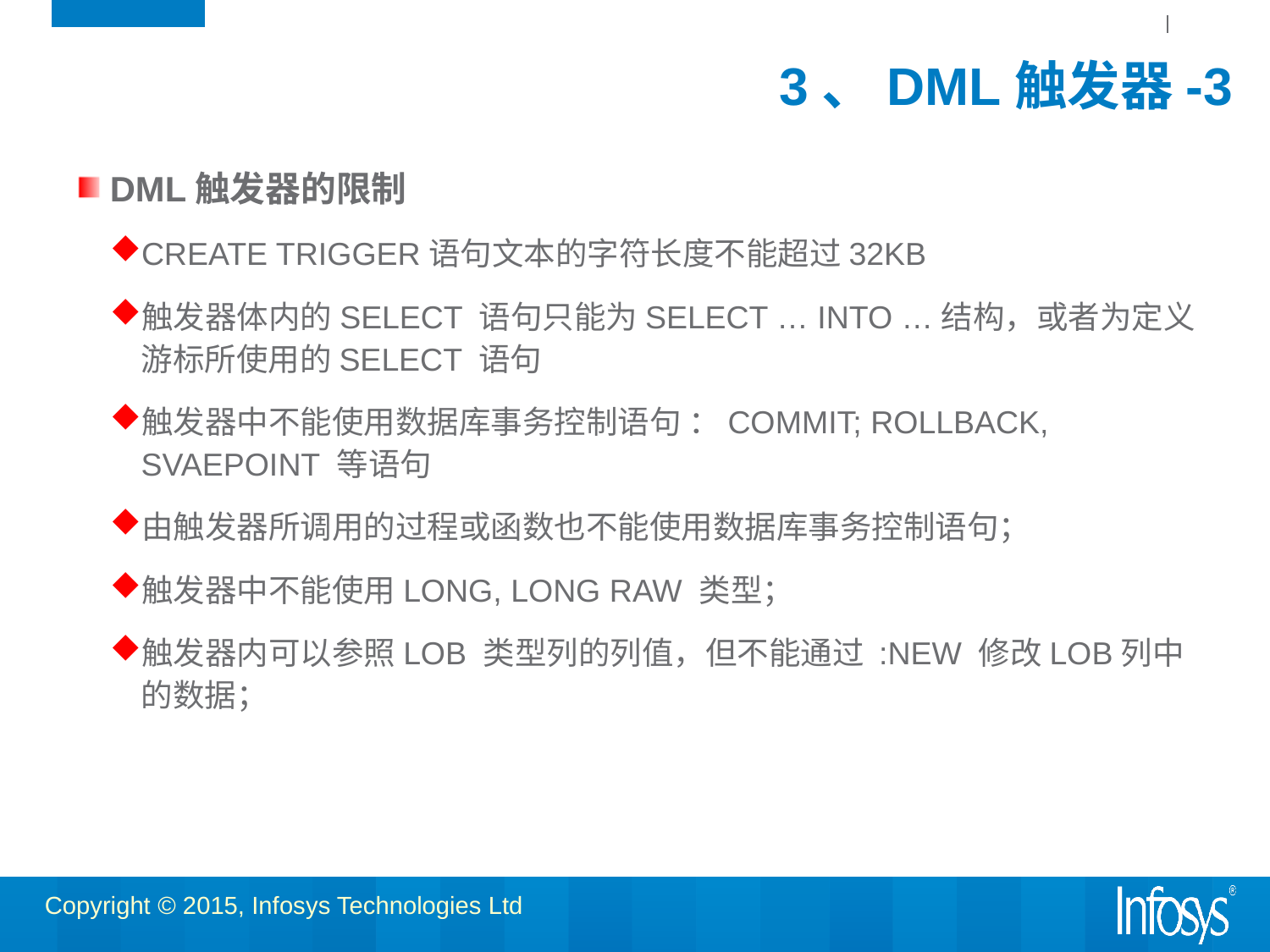

# 3、DML触发器-3
DML触发器的限制
CREATE TRIGGER语句文本的字符长度不能超过32KB
触发器体内的SELECT 语句只能为SELECT … INTO …结构，或者为定义游标所使用的SELECT 语句
触发器中不能使用数据库事务控制语句 ：COMMIT; ROLLBACK, SVAEPOINT 等语句
由触发器所调用的过程或函数也不能使用数据库事务控制语句；
触发器中不能使用LONG, LONG RAW 类型；
触发器内可以参照LOB 类型列的列值，但不能通过 :NEW 修改LOB列中的数据；